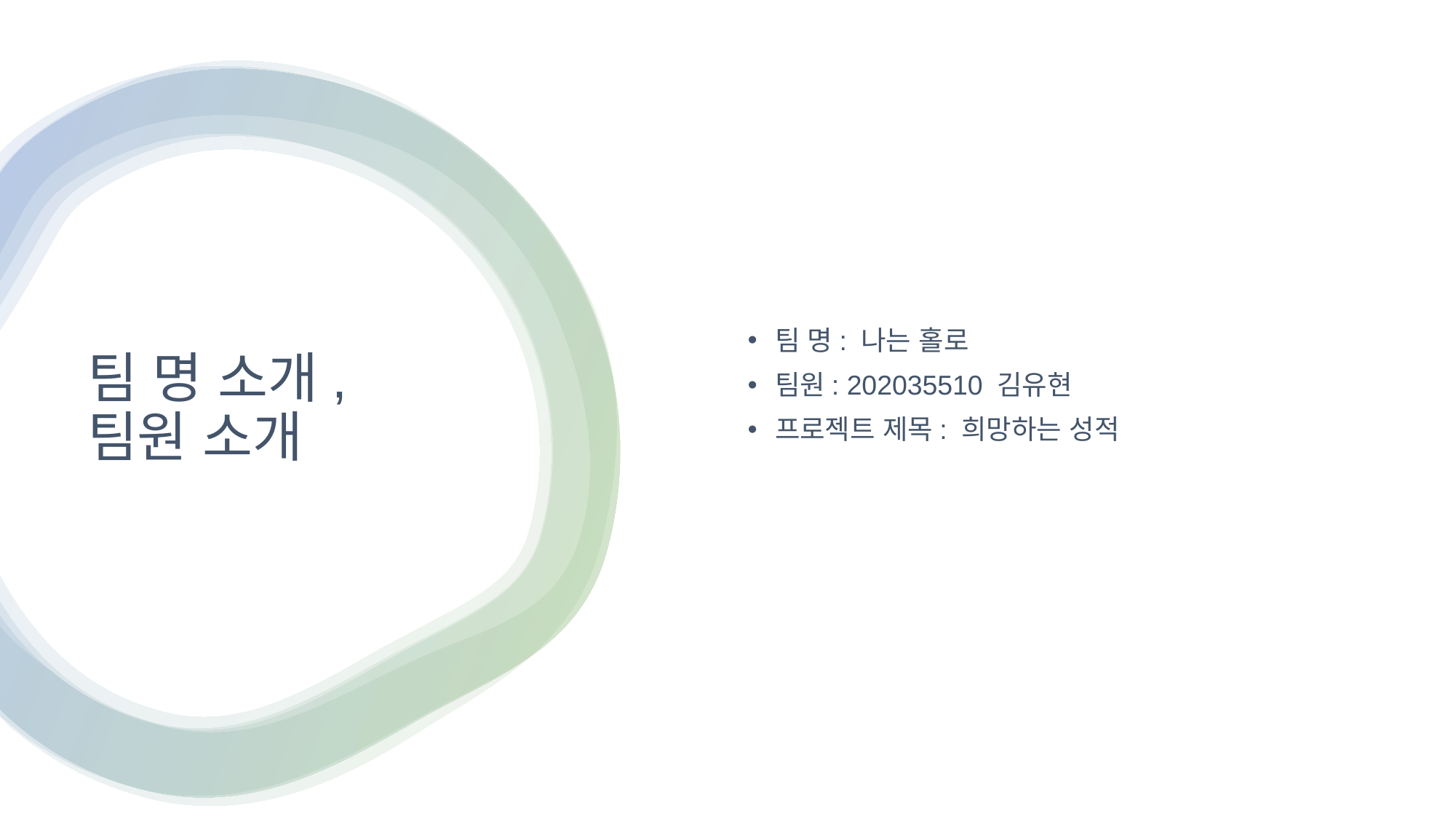

팀 명: 나는 홀로
팀원: 202035510 김유현
프로젝트 제목: 희망하는 성적

# 팀 명 소개, 팀원 소개